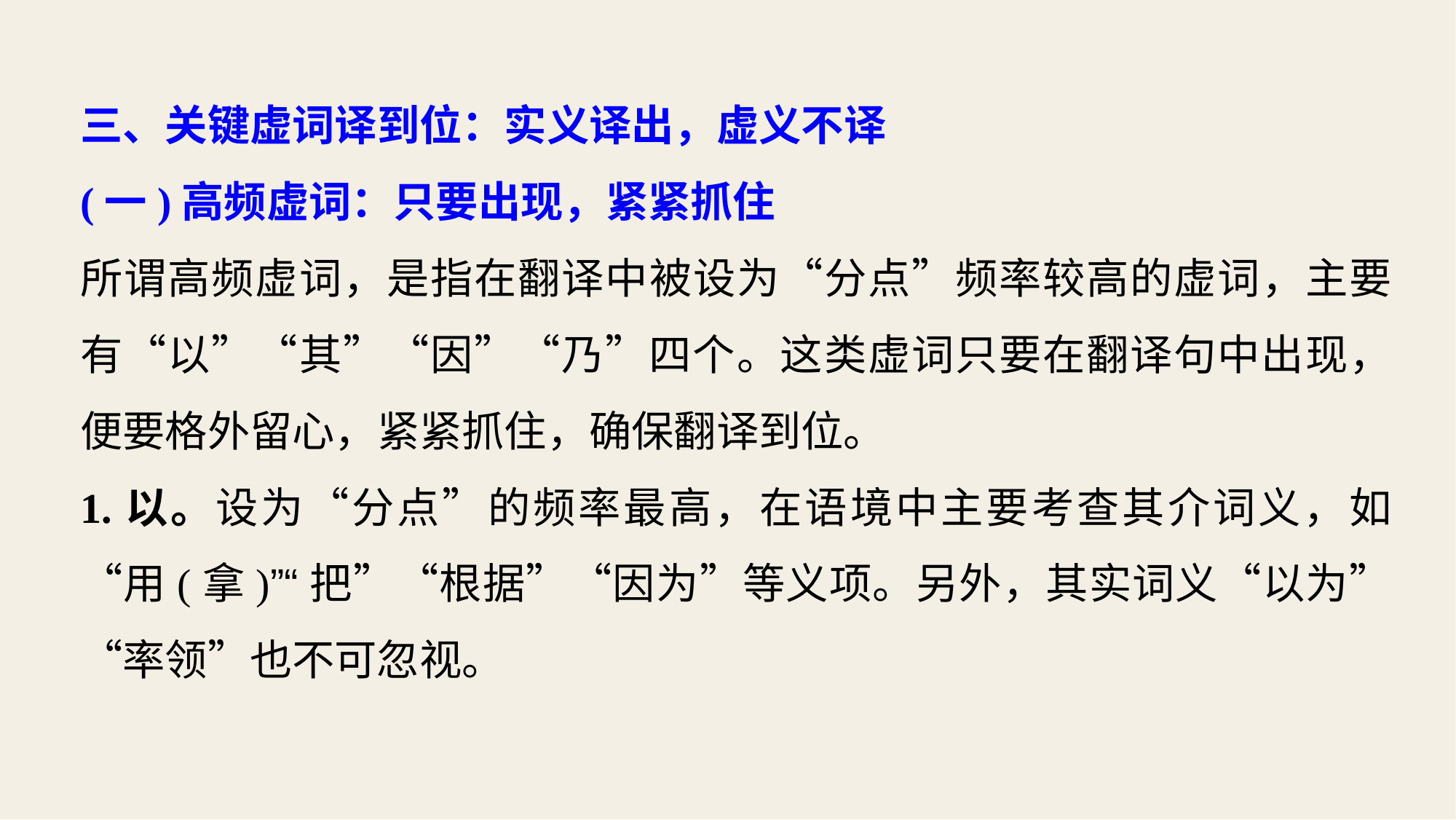

三、关键虚词译到位：实义译出，虚义不译
(一)高频虚词：只要出现，紧紧抓住
所谓高频虚词，是指在翻译中被设为“分点”频率较高的虚词，主要有“以”“其”“因”“乃”四个。这类虚词只要在翻译句中出现，便要格外留心，紧紧抓住，确保翻译到位。
1.以。设为“分点”的频率最高，在语境中主要考查其介词义，如“用(拿)”“把”“根据”“因为”等义项。另外，其实词义“以为”“率领”也不可忽视。